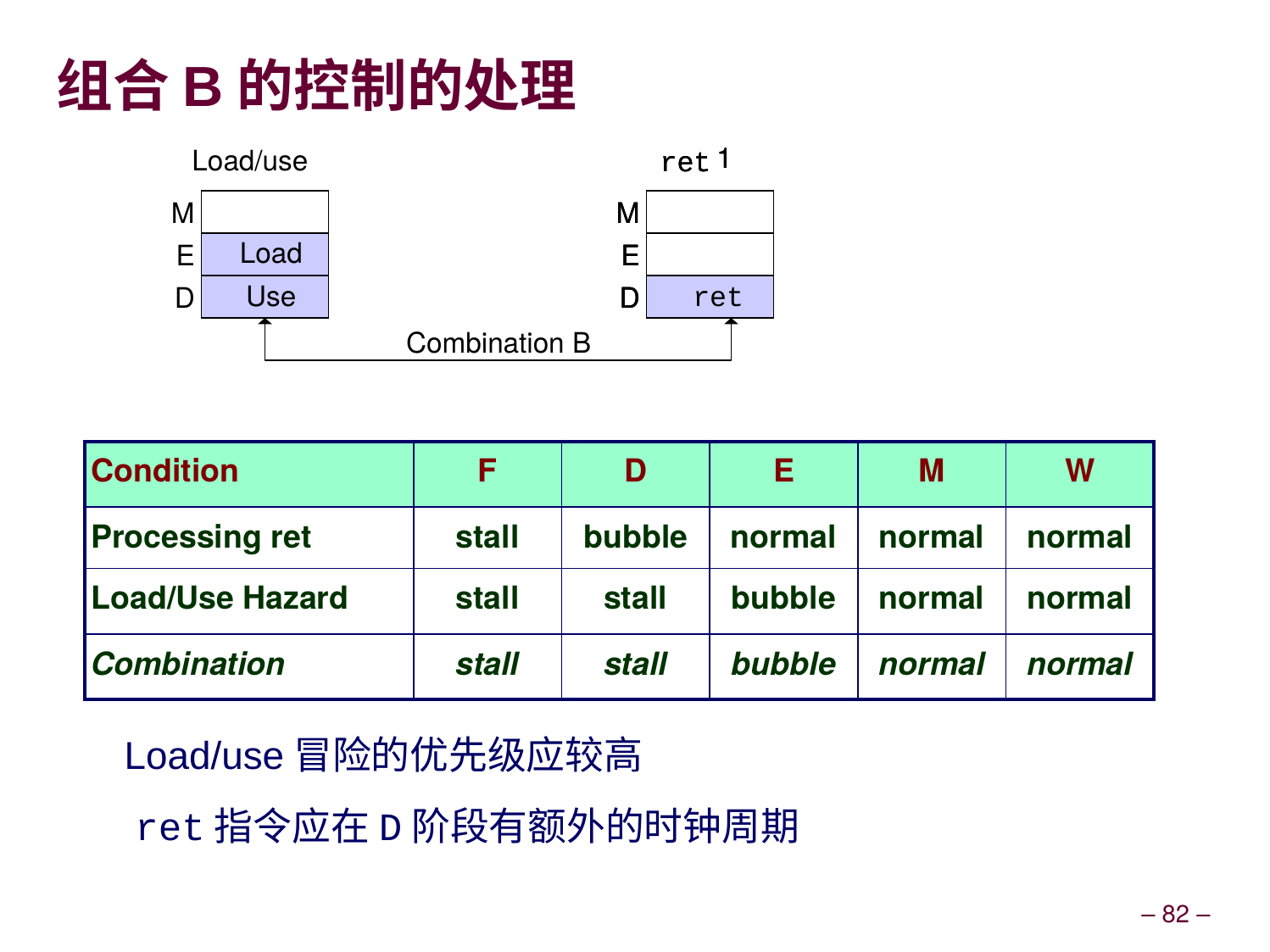

# 组合B的控制的处理

1
1
1
Load/use
ret
ret
ret

M
M
M
M

Load
E
E
E
E

Use
ret
ret
ret
D
D
D
D

Combination B

| Condition | F | D | E | M | W |
| --- | --- | --- | --- | --- | --- |
| Processing ret | stall | bubble | normal | normal | normal |
| Load/Use Hazard | stall | stall | bubble | normal | normal |
| Combination | stall | stall | bubble | normal | normal |
Load/use冒险的优先级应较高
 ret指令应在D阶段有额外的时钟周期